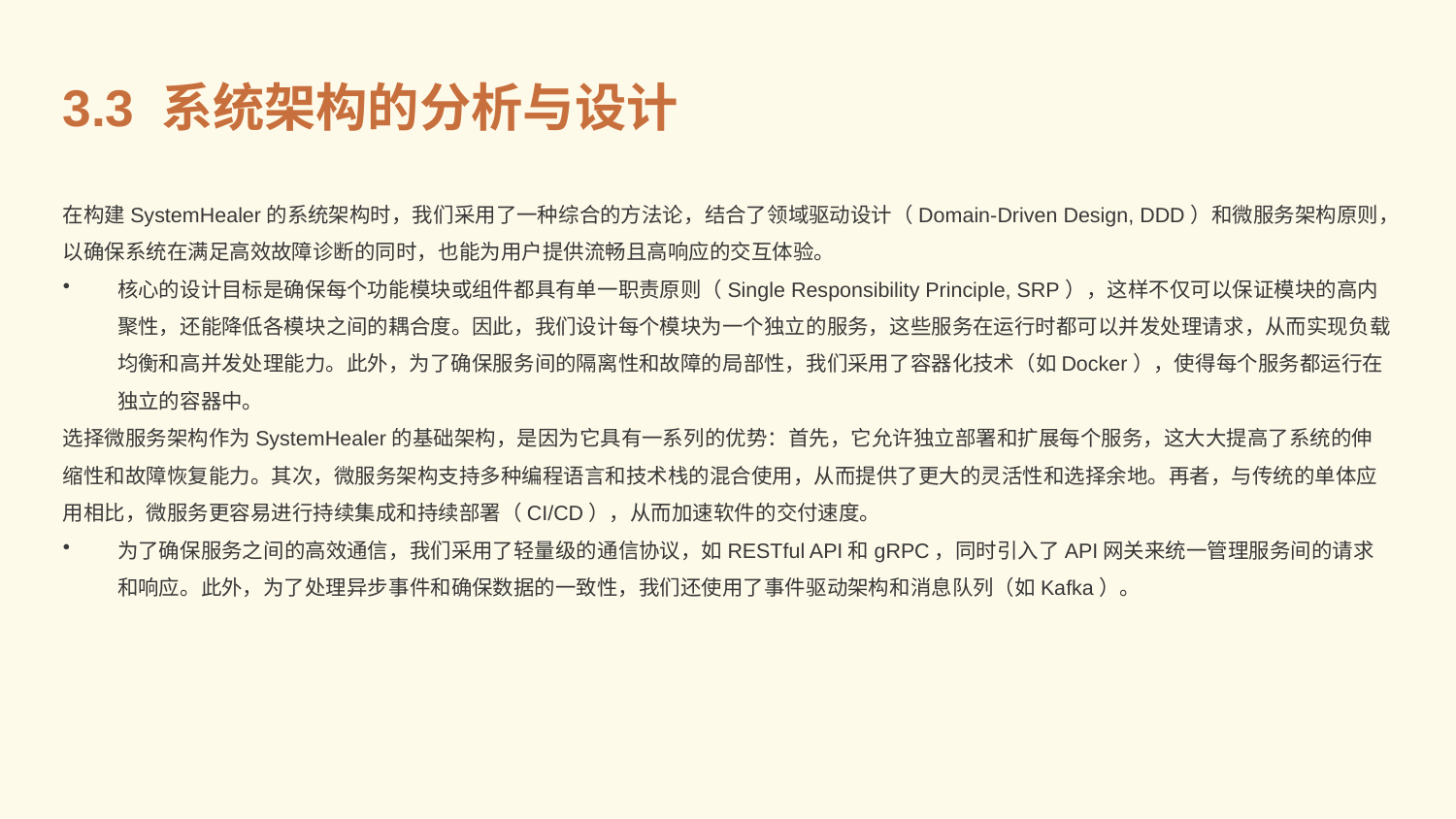

3.3 系统架构的分析与设计
在构建SystemHealer的系统架构时，我们采用了一种综合的方法论，结合了领域驱动设计（Domain-Driven Design, DDD）和微服务架构原则，以确保系统在满足高效故障诊断的同时，也能为用户提供流畅且高响应的交互体验。
核心的设计目标是确保每个功能模块或组件都具有单一职责原则（Single Responsibility Principle, SRP），这样不仅可以保证模块的高内聚性，还能降低各模块之间的耦合度。因此，我们设计每个模块为一个独立的服务，这些服务在运行时都可以并发处理请求，从而实现负载均衡和高并发处理能力。此外，为了确保服务间的隔离性和故障的局部性，我们采用了容器化技术（如Docker），使得每个服务都运行在独立的容器中。
选择微服务架构作为SystemHealer的基础架构，是因为它具有一系列的优势：首先，它允许独立部署和扩展每个服务，这大大提高了系统的伸缩性和故障恢复能力。其次，微服务架构支持多种编程语言和技术栈的混合使用，从而提供了更大的灵活性和选择余地。再者，与传统的单体应用相比，微服务更容易进行持续集成和持续部署（CI/CD），从而加速软件的交付速度。
为了确保服务之间的高效通信，我们采用了轻量级的通信协议，如RESTful API和gRPC，同时引入了API网关来统一管理服务间的请求和响应。此外，为了处理异步事件和确保数据的一致性，我们还使用了事件驱动架构和消息队列（如Kafka）。